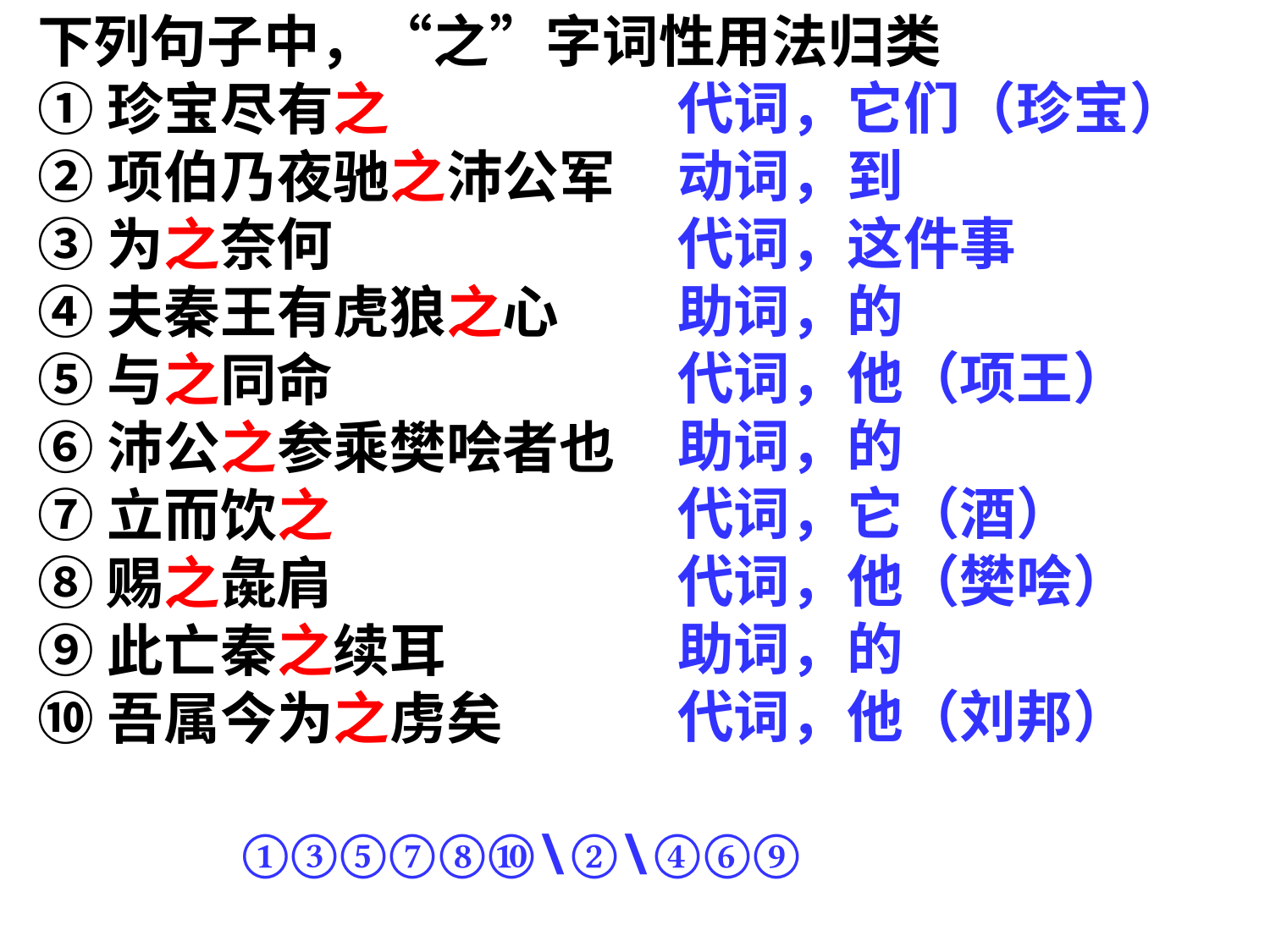

下列句子中，“之”字词性用法归类
①珍宝尽有之
②项伯乃夜驰之沛公军
③为之奈何
④夫秦王有虎狼之心
⑤与之同命
⑥沛公之参乘樊哙者也
⑦立而饮之
⑧赐之彘肩
⑨此亡秦之续耳
⑩吾属今为之虏矣

      ①③⑤⑦⑧⑩\②\④⑥⑨
代词，它们（珍宝）
动词，到
代词，这件事
助词，的
代词，他（项王）
助词，的
代词，它（酒）
代词，他（樊哙）
助词，的
代词，他（刘邦）